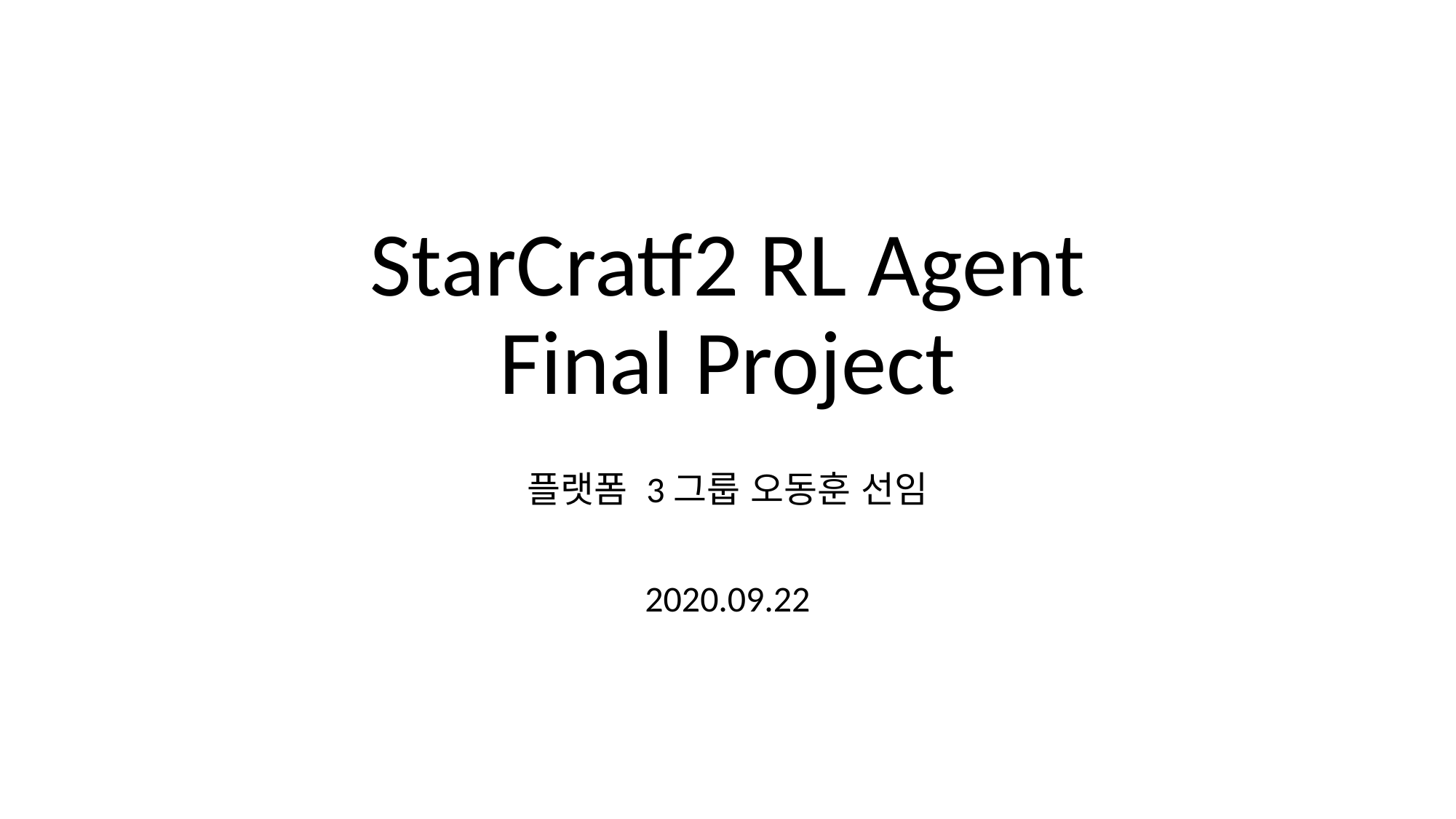

# StarCratf2 RL Agent Final Project
플랫폼 3그룹 오동훈 선임

2020.09.22